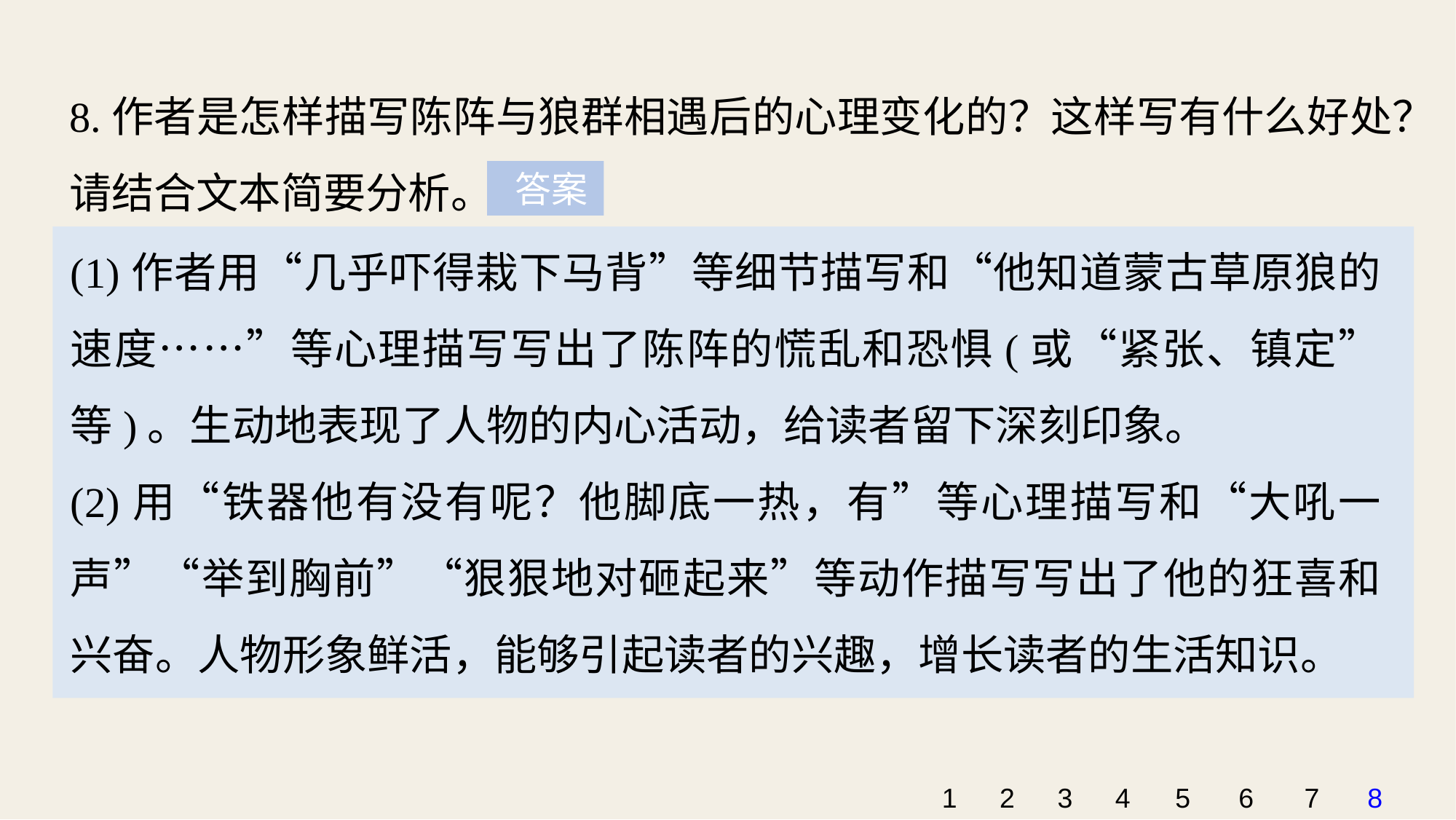

8.作者是怎样描写陈阵与狼群相遇后的心理变化的？这样写有什么好处？请结合文本简要分析。
 答案
(1)作者用“几乎吓得栽下马背”等细节描写和“他知道蒙古草原狼的速度……”等心理描写写出了陈阵的慌乱和恐惧(或“紧张、镇定”等)。生动地表现了人物的内心活动，给读者留下深刻印象。
(2)用“铁器他有没有呢？他脚底一热，有”等心理描写和“大吼一声”“举到胸前”“狠狠地对砸起来”等动作描写写出了他的狂喜和兴奋。人物形象鲜活，能够引起读者的兴趣，增长读者的生活知识。

1
2
3
4
5
6
7
8